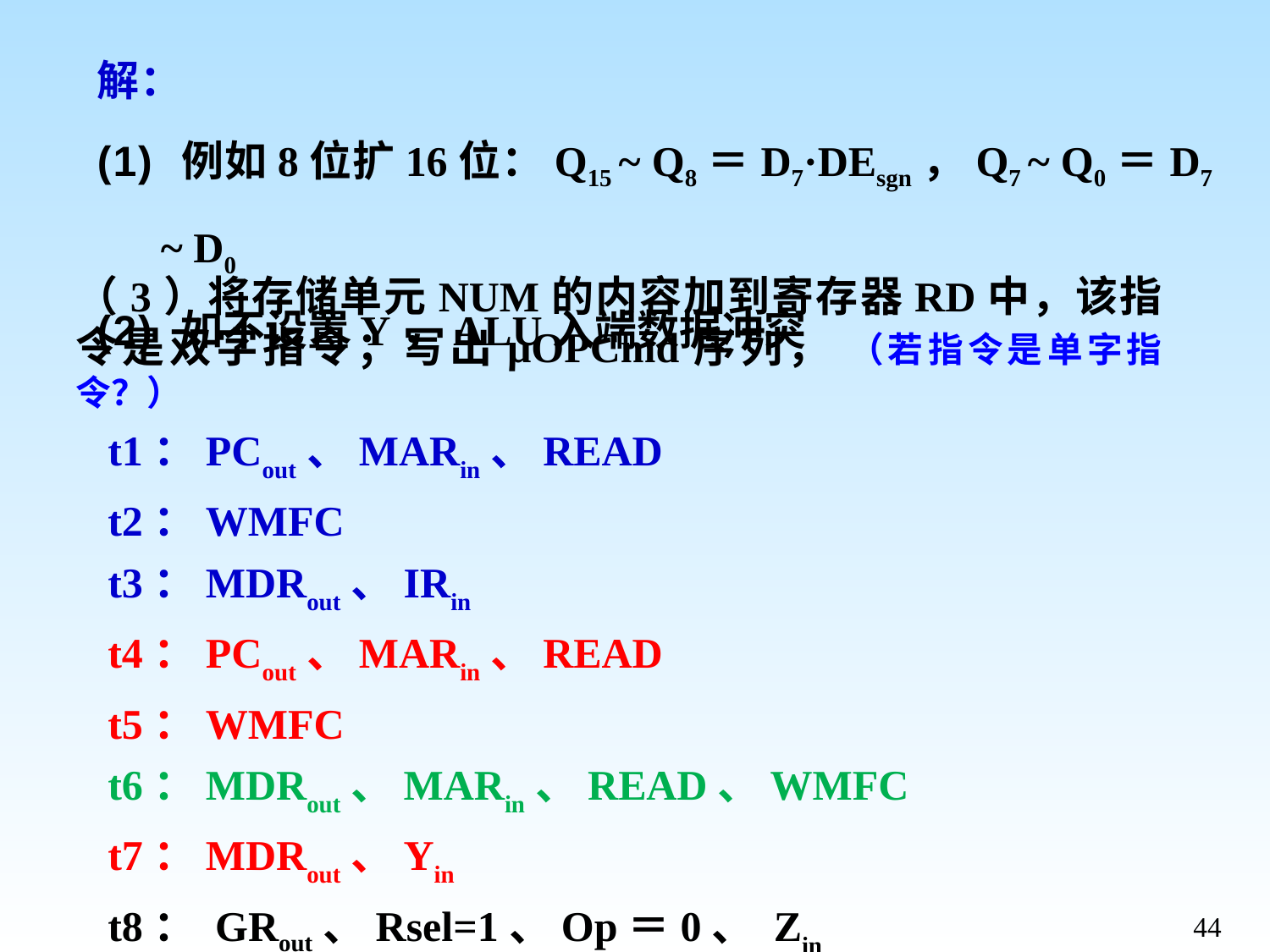

解：
 例如8位扩16位：Q15 ~ Q8＝D7·DEsgn，Q7 ~ Q0＝D7 ~ D0
 如不设置Y，ALU入端数据冲突
（3）将存储单元NUM的内容加到寄存器RD中，该指令是双字指令；写出μOPCmd序列， （若指令是单字指令？）
   t1：PCout、MARin、READ
   t2：WMFC
   t3：MDRout、IRin
   t4：PCout、MARin、READ
   t5：WMFC
   t6：MDRout、MARin、READ、WMFC
   t7：MDRout、Yin
   t8： GRout、Rsel=1、Op＝0、 Zin
   t9：Zout、GRin、END
44